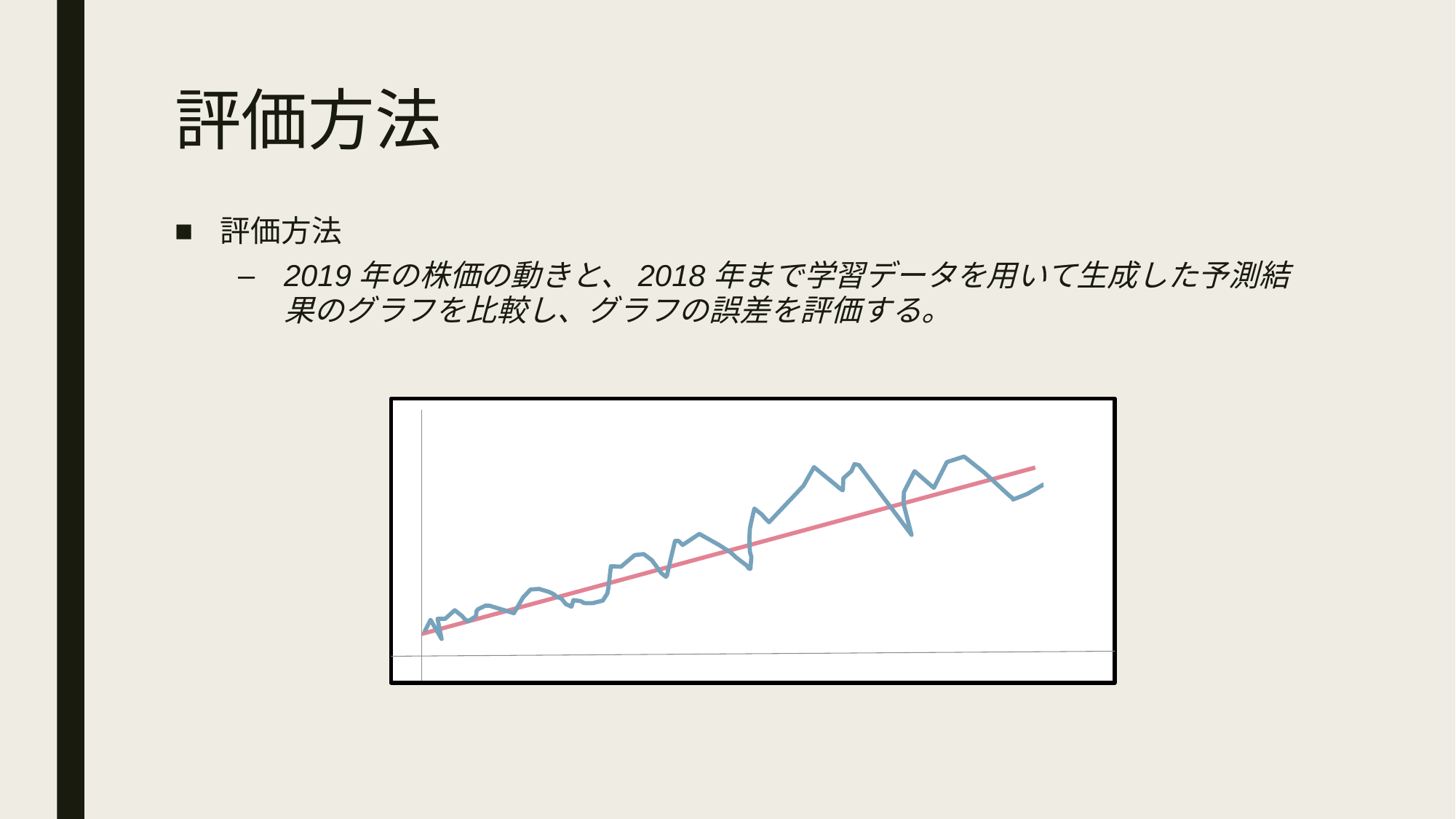

# 評価方法
評価方法
2019年の株価の動きと、2018年まで学習データを用いて生成した予測結果のグラフを比較し、グラフの誤差を評価する。